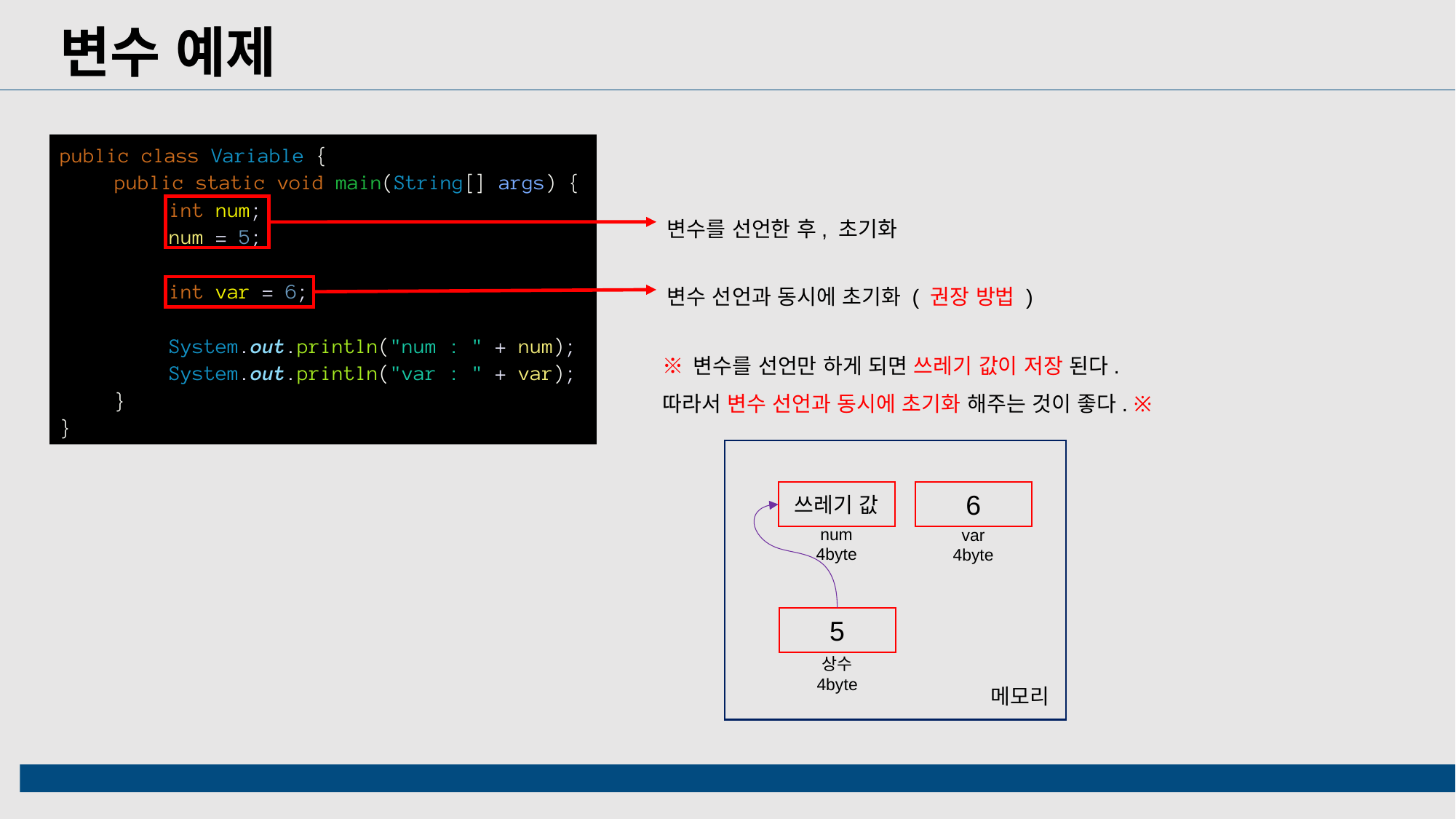

변수 예제
public class Variable {
public static void main(String[] args) {
int num;
num = 5;

int var = 6;

System.out.println("num : " + num);
System.out.println("var : " + var);
}
}

변수를 선언한 후, 초기화
변수 선언과 동시에 초기화 ( 권장 방법 )

※ 변수를 선언만 하게 되면 쓰레기 값이 저장 된다.
따라서 변수 선언과 동시에 초기화 해주는 것이 좋다. ※

쓰레기 값
6
num
4byte
var
4byte
5
상수
4byte
메모리